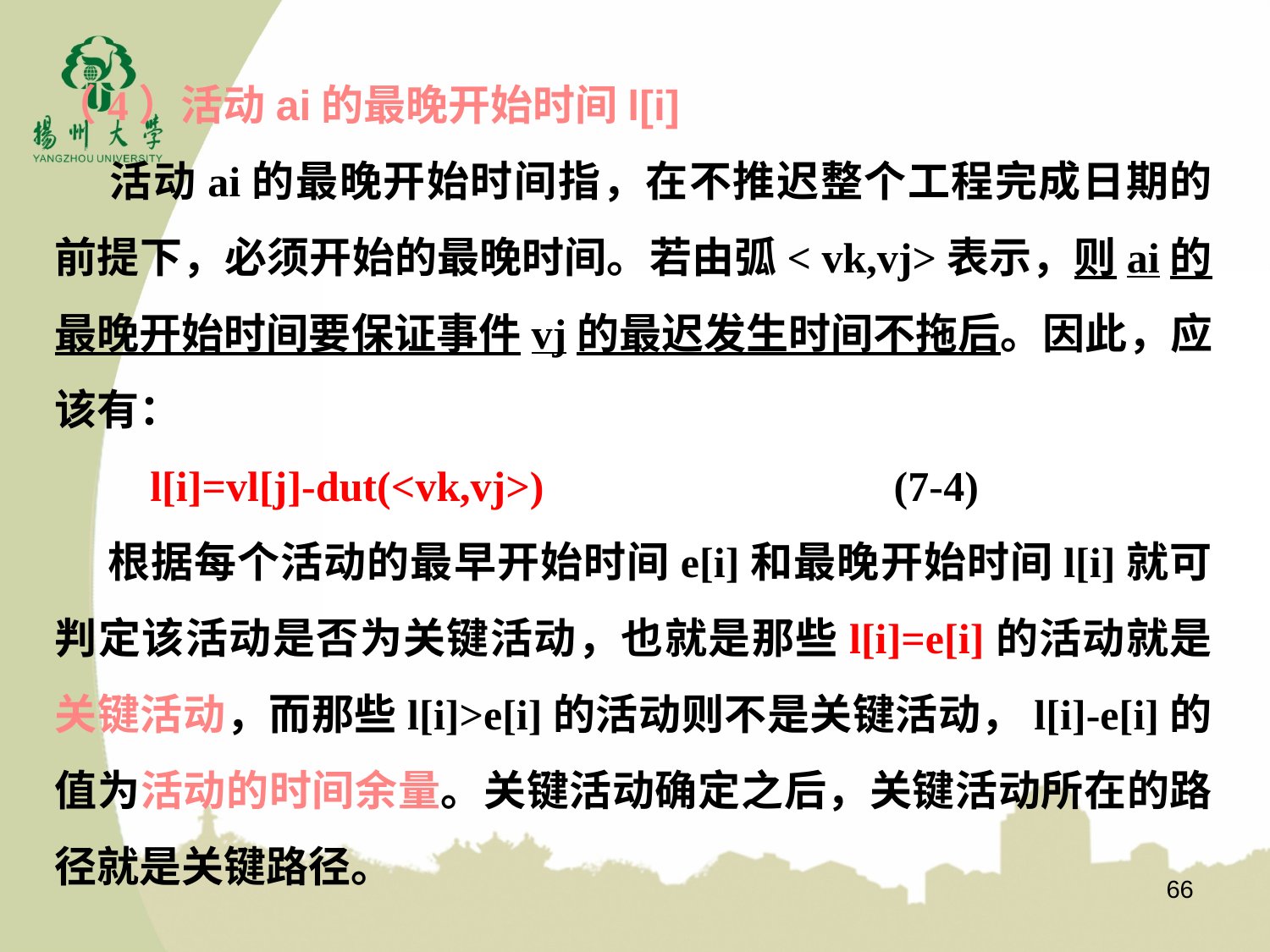

（4）活动ai的最晚开始时间l[i]
    活动ai的最晚开始时间指，在不推迟整个工程完成日期的前提下，必须开始的最晚时间。若由弧< vk,vj>表示，则ai的最晚开始时间要保证事件vj的最迟发生时间不拖后。因此，应该有：
         l[i]=vl[j]-dut(<vk,vj>)                                 (7-4)
    根据每个活动的最早开始时间e[i]和最晚开始时间l[i]就可判定该活动是否为关键活动，也就是那些l[i]=e[i]的活动就是关键活动，而那些l[i]>e[i]的活动则不是关键活动，l[i]-e[i]的值为活动的时间余量。关键活动确定之后，关键活动所在的路径就是关键路径。
66